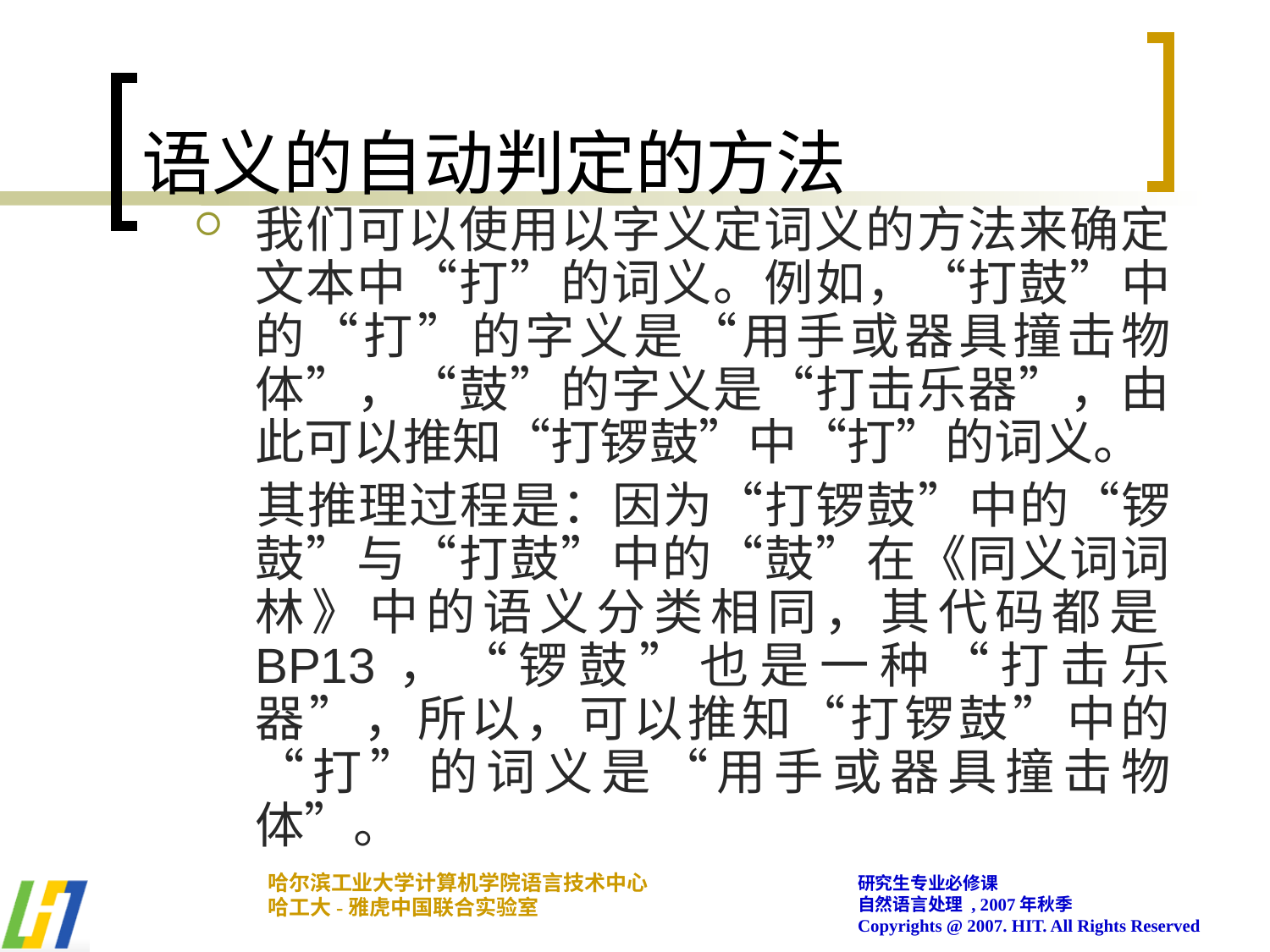

# 语义的自动判定的方法
我们可以使用以字义定词义的方法来确定文本中“打”的词义。例如，“打鼓”中的“打”的字义是“用手或器具撞击物体”，“鼓”的字义是“打击乐器”，由此可以推知“打锣鼓”中“打”的词义。
	其推理过程是：因为“打锣鼓”中的“锣鼓”与“打鼓”中的“鼓”在《同义词词林》中的语义分类相同，其代码都是BP13，“锣鼓”也是一种“打击乐器”，所以，可以推知“打锣鼓”中的“打”的词义是“用手或器具撞击物体”。

哈尔滨工业大学计算机学院语言技术中心
哈工大-雅虎中国联合实验室
研究生专业必修课
自然语言处理 , 2007年秋季
Copyrights @ 2007. HIT. All Rights Reserved